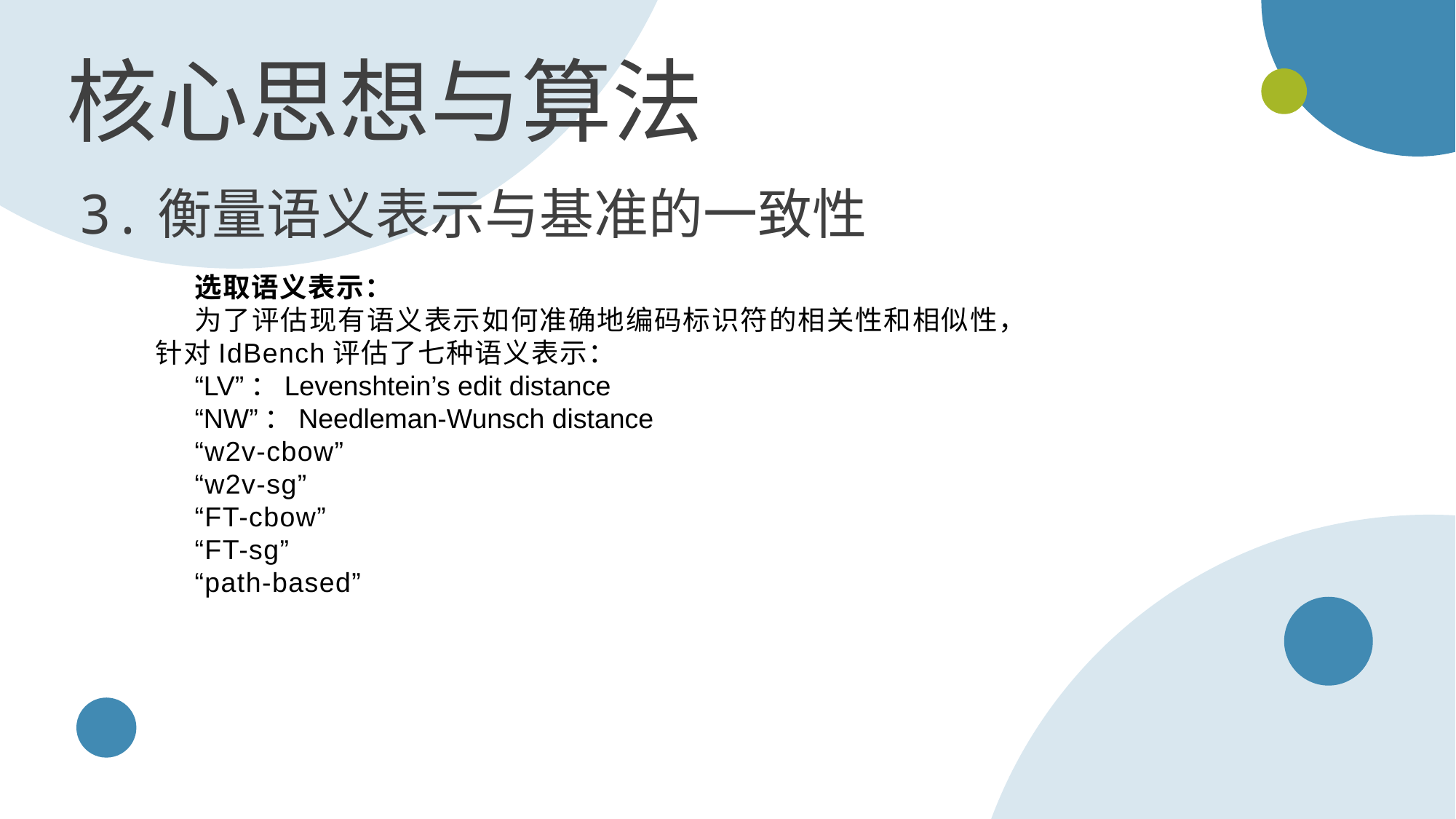

核心思想与算法

3.衡量语义表示与基准的一致性
选取语义表示：
为了评估现有语义表示如何准确地编码标识符的相关性和相似性，针对IdBench评估了七种语义表示：
“LV”：Levenshtein’s edit distance
“NW”：Needleman-Wunsch distance
“w2v-cbow”
“w2v-sg”
“FT-cbow”
“FT-sg”
“path-based”